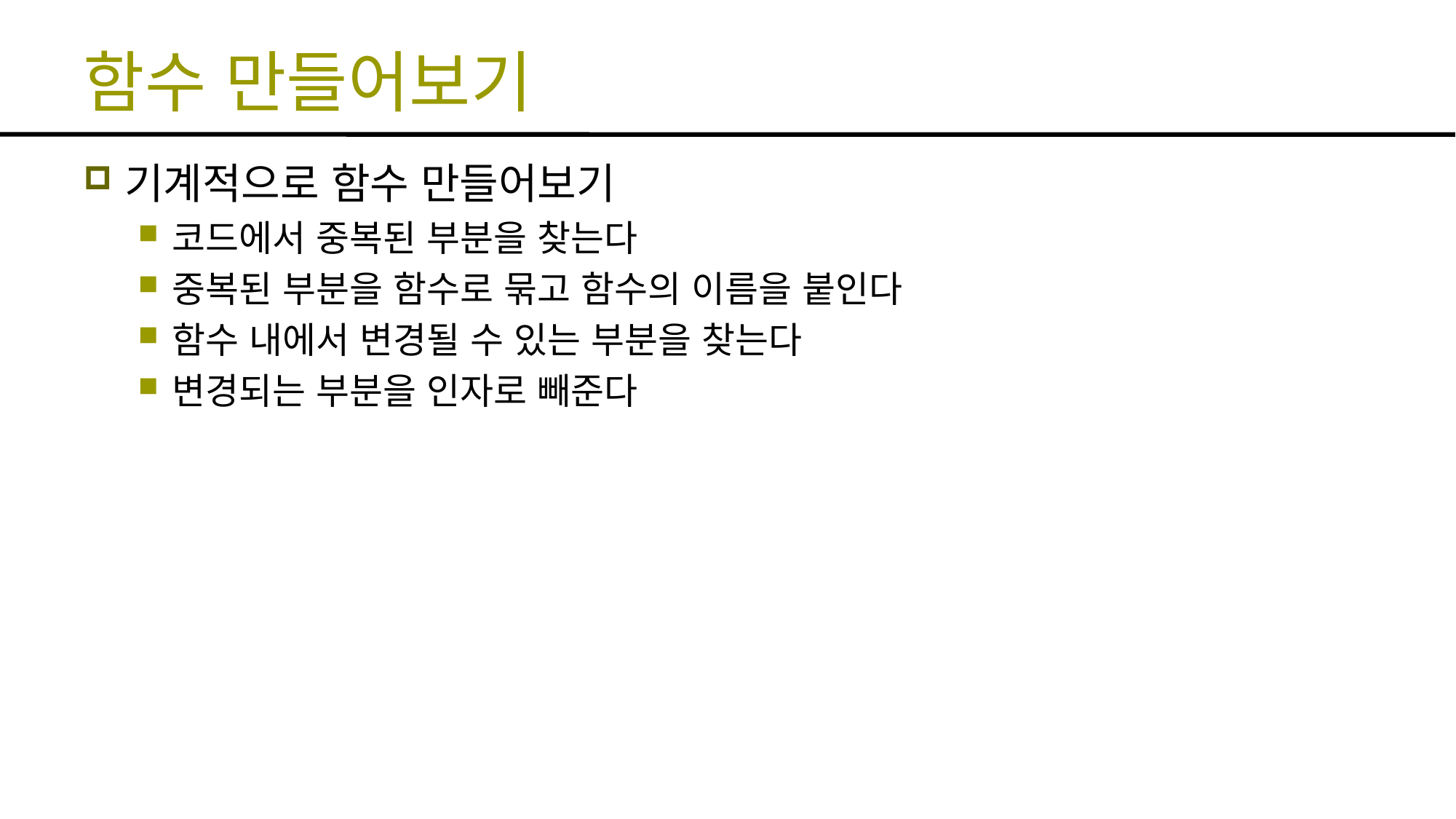

# 함수 만들어보기
기계적으로 함수 만들어보기
코드에서 중복된 부분을 찾는다
중복된 부분을 함수로 묶고 함수의 이름을 붙인다
함수 내에서 변경될 수 있는 부분을 찾는다
변경되는 부분을 인자로 빼준다